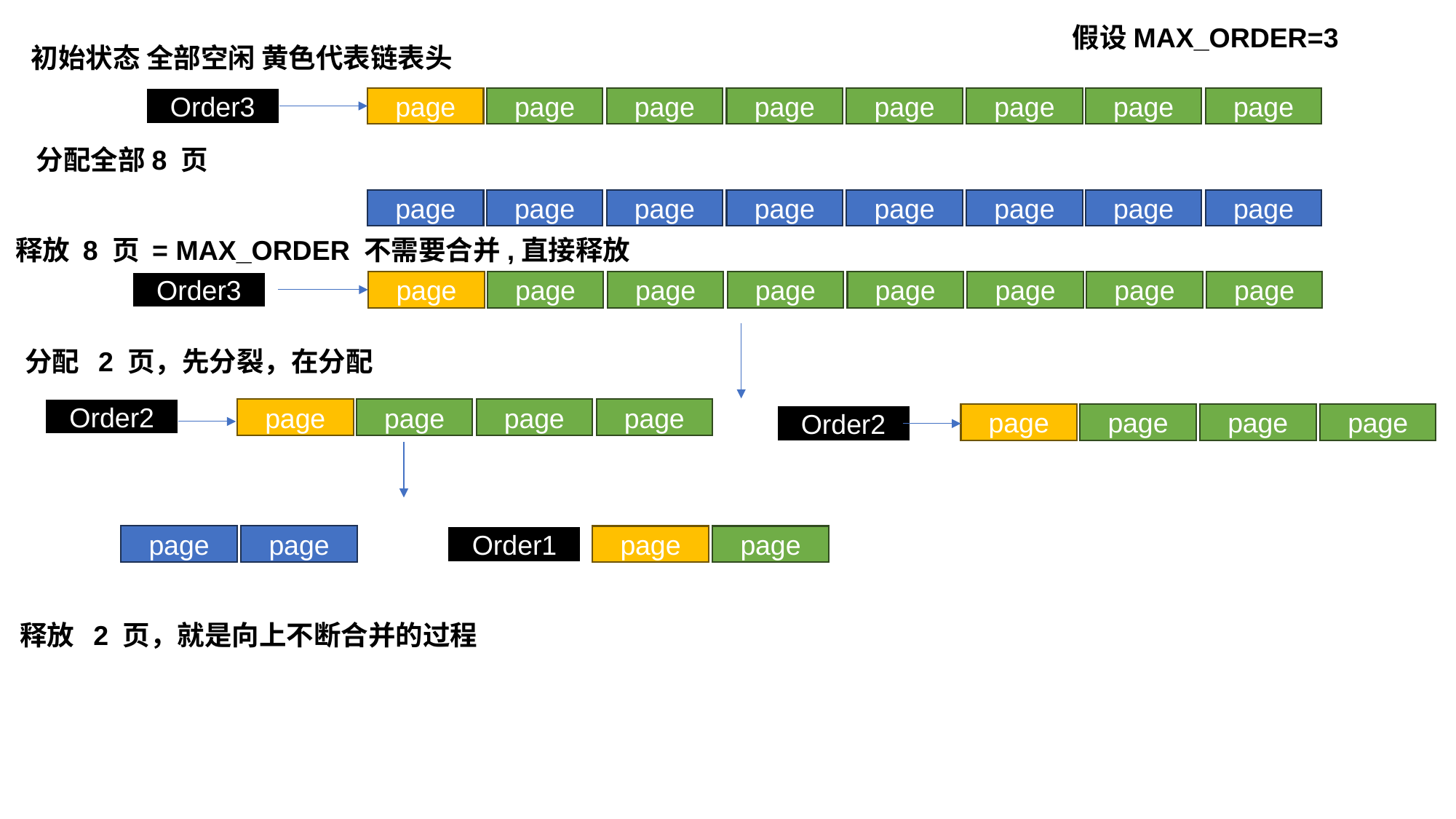

假设MAX_ORDER=3
初始状态 全部空闲 黄色代表链表头
Order3
page
page
page
page
page
page
page
page
分配全部8 页
page
page
page
page
page
page
page
page
释放 8 页 = MAX_ORDER 不需要合并,直接释放
Order3
page
page
page
page
page
page
page
page
分配  2 页，先分裂，在分配
Order2
page
page
page
page
page
page
page
page
Order2
page
page
Order1
page
page
释放  2 页，就是向上不断合并的过程